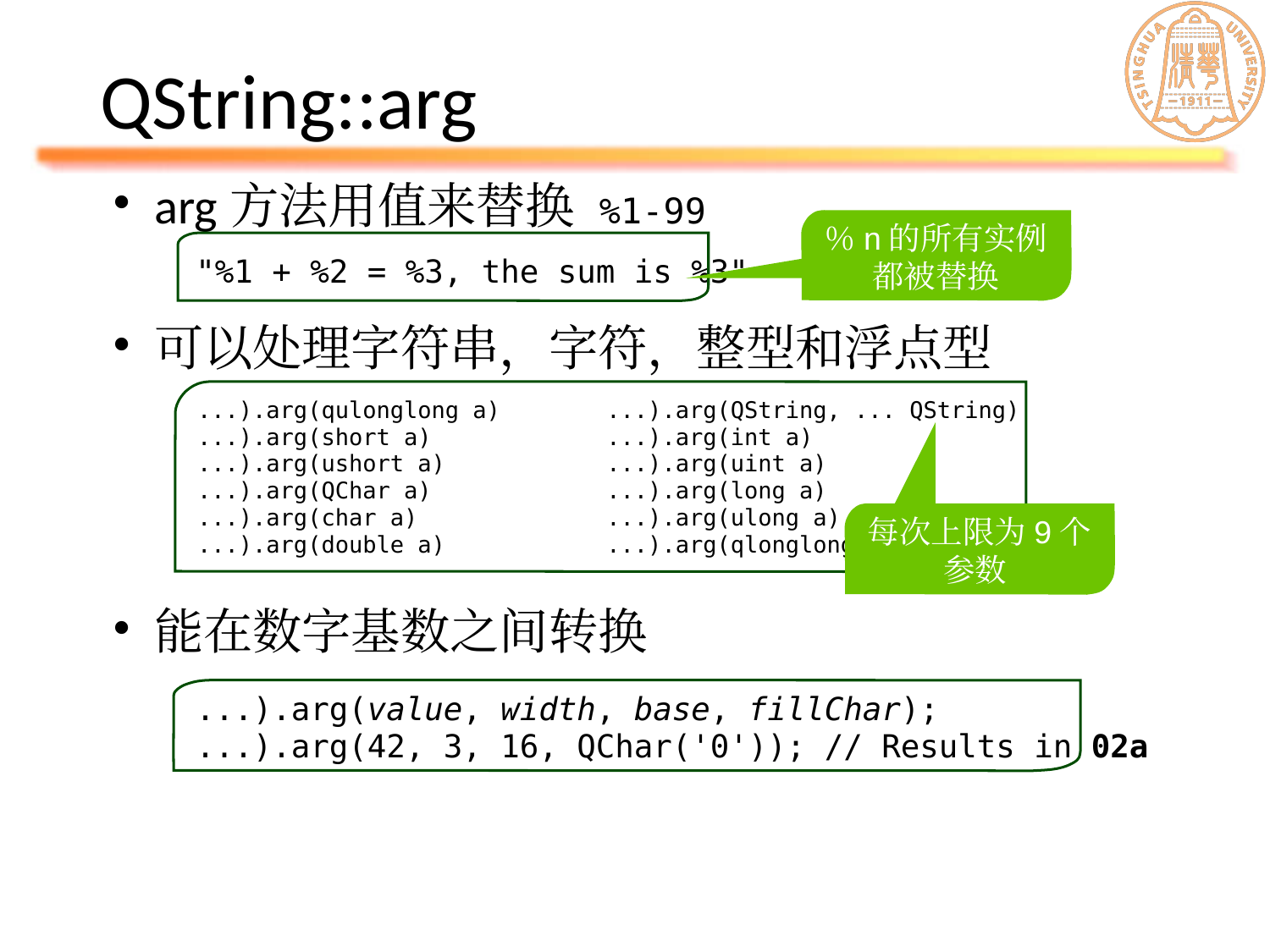

# QString::arg
arg方法用值来替换 %1-99

可以处理字符串，字符，整型和浮点型

能在数字基数之间转换

％n的所有实例都被替换

"%1 + %2 = %3, the sum is %3"

...).arg(qulonglong a)
...).arg(short a)
...).arg(ushort a)
...).arg(QChar a)
...).arg(char a)
...).arg(double a)
...).arg(QString, ... QString)
...).arg(int a)
...).arg(uint a)
...).arg(long a)
...).arg(ulong a)
...).arg(qlonglong a)

每次上限为9个参数

...).arg(value, width, base, fillChar);
...).arg(42, 3, 16, QChar('0')); // Results in 02a